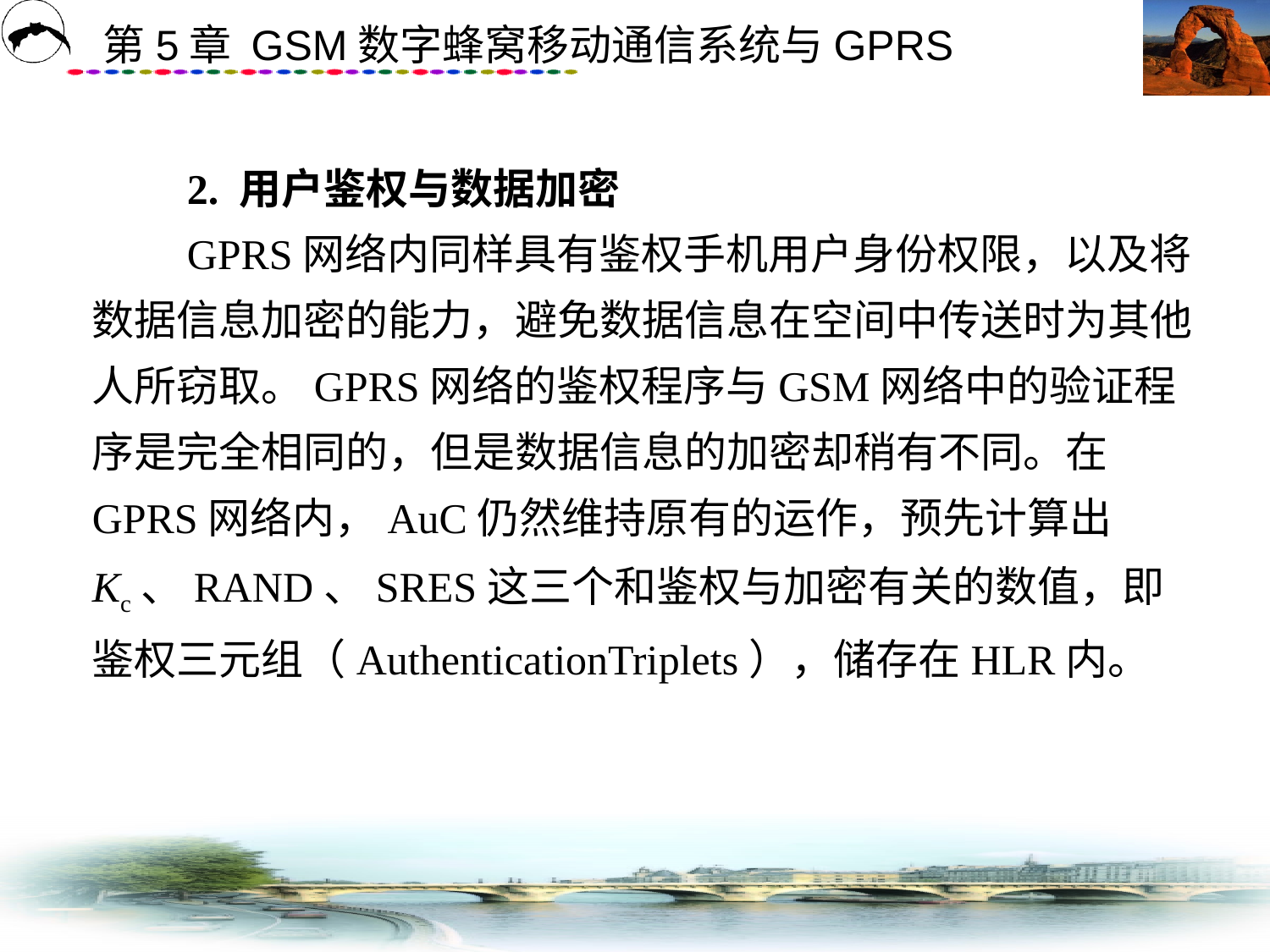

# 2. 用户鉴权与数据加密 　　GPRS网络内同样具有鉴权手机用户身份权限，以及将数据信息加密的能力，避免数据信息在空间中传送时为其他人所窃取。GPRS网络的鉴权程序与GSM网络中的验证程序是完全相同的，但是数据信息的加密却稍有不同。在GPRS网络内，AuC仍然维持原有的运作，预先计算出Kc、RAND、SRES这三个和鉴权与加密有关的数值，即鉴权三元组（AuthenticationTriplets），储存在HLR内。